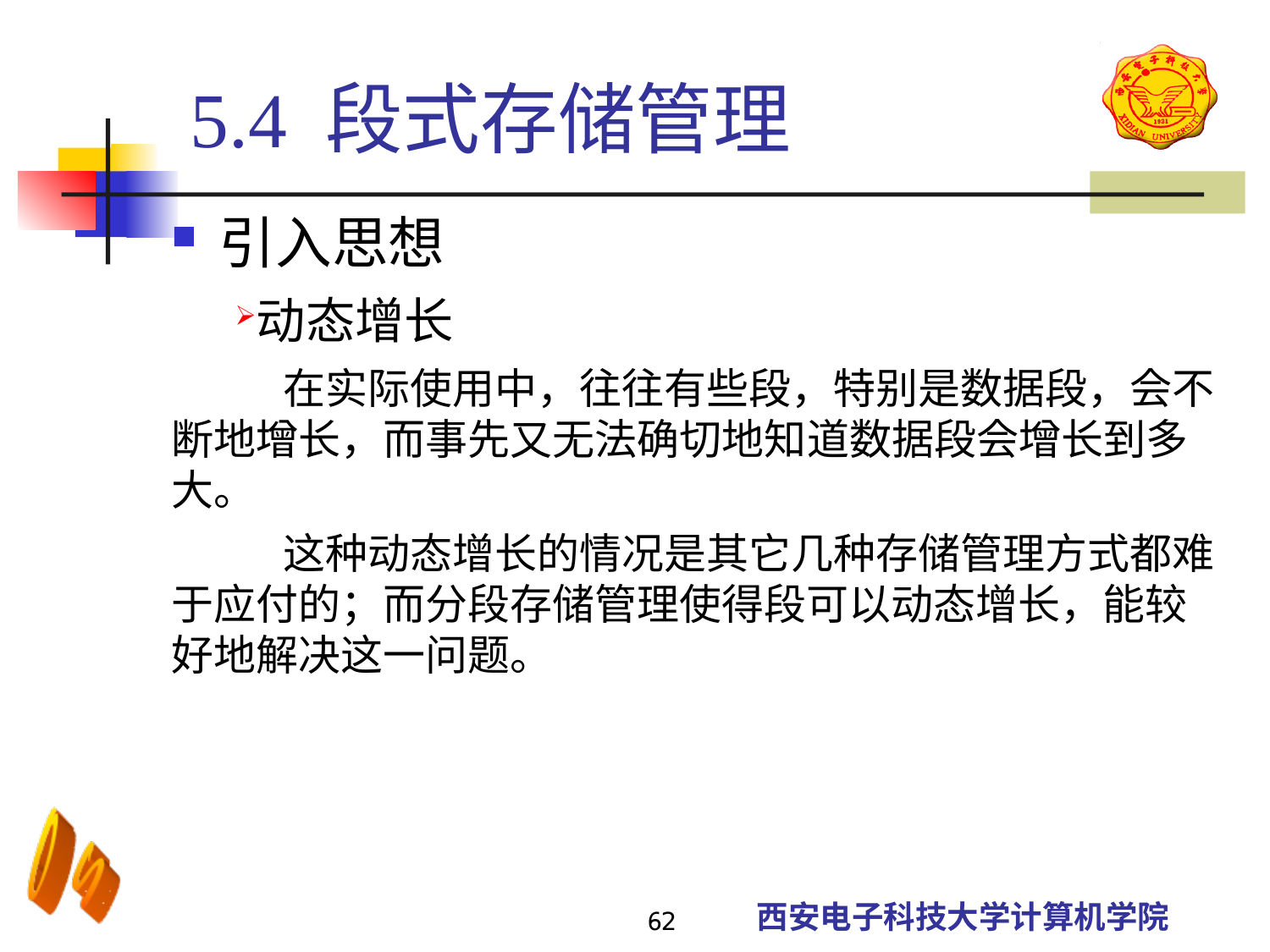

5.4 段式存储管理
引入思想
动态增长
    在实际使用中，往往有些段，特别是数据段，会不断地增长，而事先又无法确切地知道数据段会增长到多大。
    这种动态增长的情况是其它几种存储管理方式都难于应付的；而分段存储管理使得段可以动态增长，能较好地解决这一问题。
62